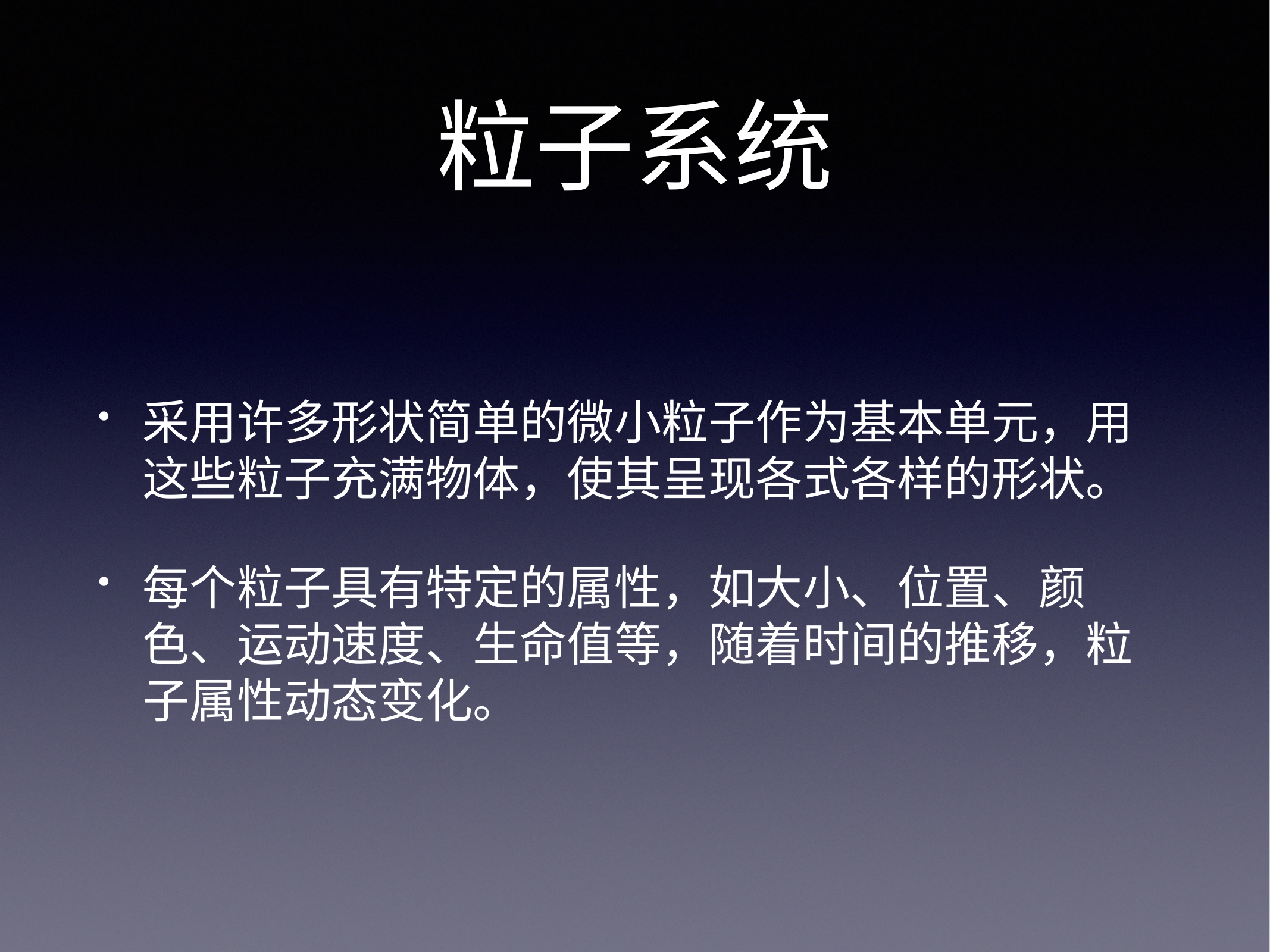

# 粒子系统
采用许多形状简单的微小粒子作为基本单元，用这些粒子充满物体，使其呈现各式各样的形状。
每个粒子具有特定的属性，如大小、位置、颜色、运动速度、生命值等，随着时间的推移，粒子属性动态变化。